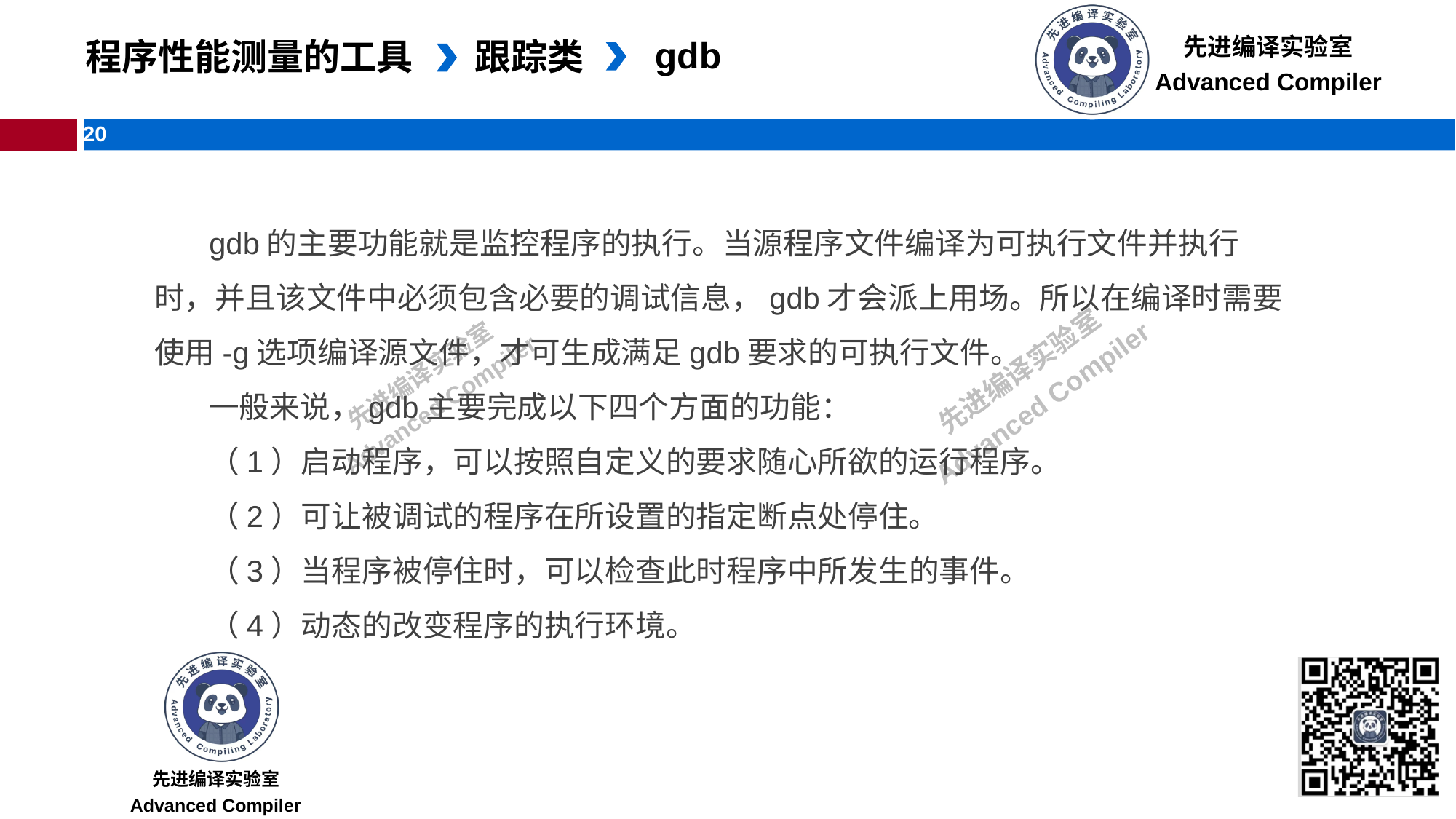

gdb
 程序性能测量的工具
跟踪类

gdb的主要功能就是监控程序的执行。当源程序文件编译为可执行文件并执行时，并且该文件中必须包含必要的调试信息，gdb才会派上用场。所以在编译时需要使用-g选项编译源文件，才可生成满足gdb要求的可执行文件。
一般来说，gdb主要完成以下四个方面的功能：
（1）启动程序，可以按照自定义的要求随心所欲的运行程序。
（2）可让被调试的程序在所设置的指定断点处停住。
（3）当程序被停住时，可以检查此时程序中所发生的事件。
（4）动态的改变程序的执行环境。